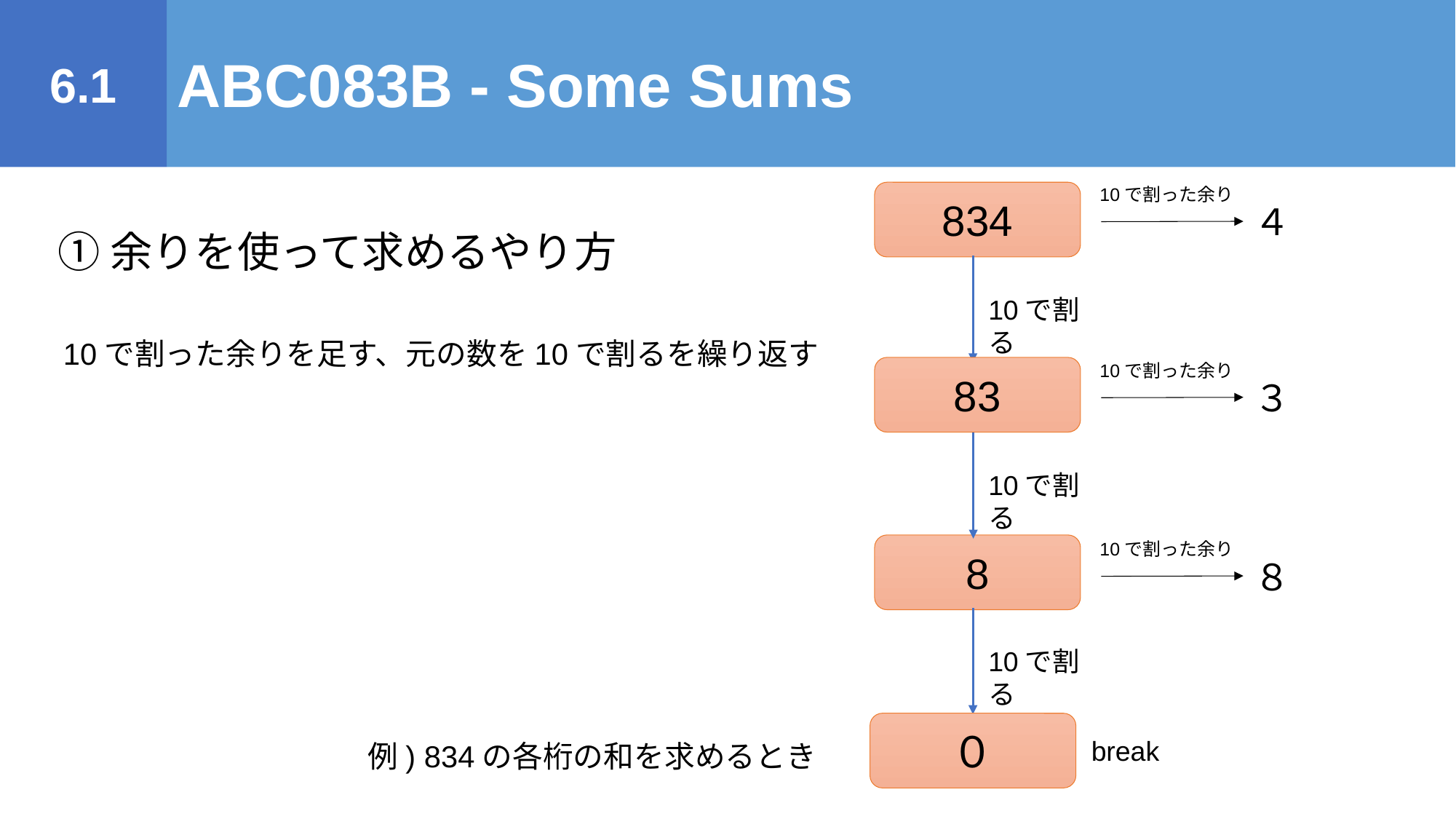

6.1
ABC083B - Some Sums
10で割った余り
834
４
①余りを使って求めるやり方
10で割る
10で割った余りを足す、元の数を10で割るを繰り返す
10で割った余り
83
３
10で割る
10で割った余り
8
８
10で割る
０
break
例) 834の各桁の和を求めるとき